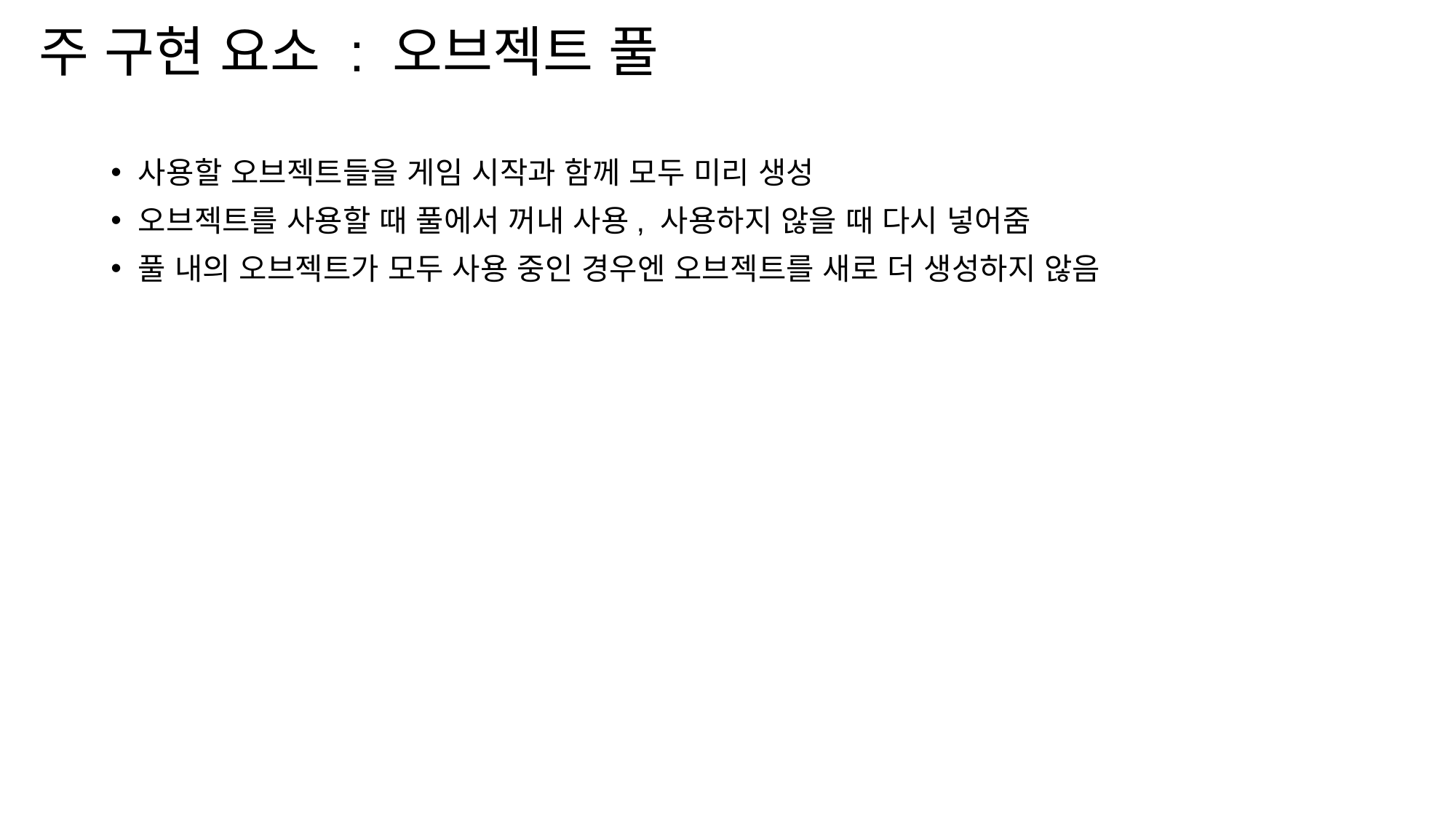

# 주 구현 요소 : 오브젝트 풀
사용할 오브젝트들을 게임 시작과 함께 모두 미리 생성
오브젝트를 사용할 때 풀에서 꺼내 사용, 사용하지 않을 때 다시 넣어줌
풀 내의 오브젝트가 모두 사용 중인 경우엔 오브젝트를 새로 더 생성하지 않음